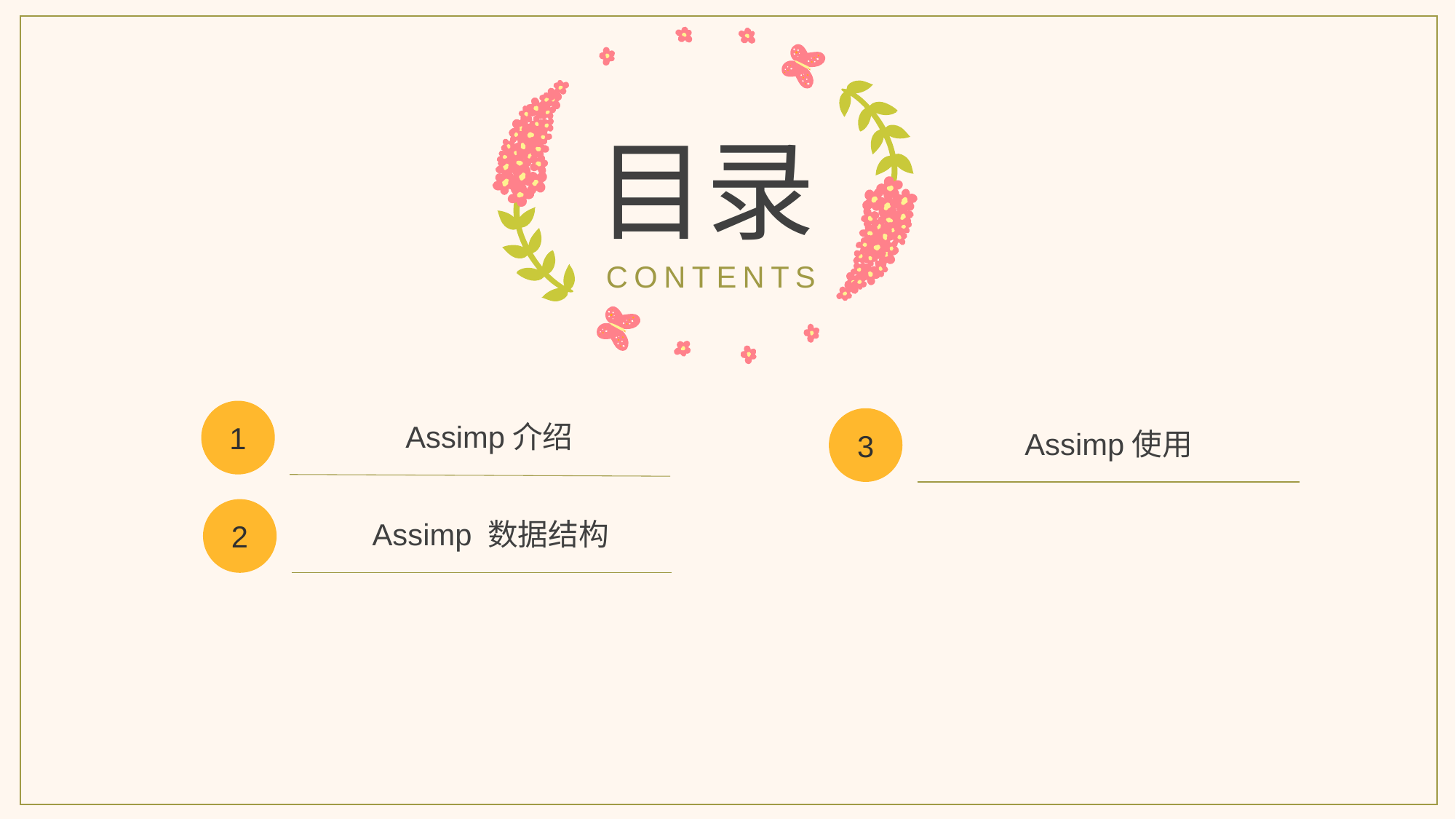

目录
CONTENTS
1
3
  Assimp介绍
Assimp使用
2
  Assimp 数据结构